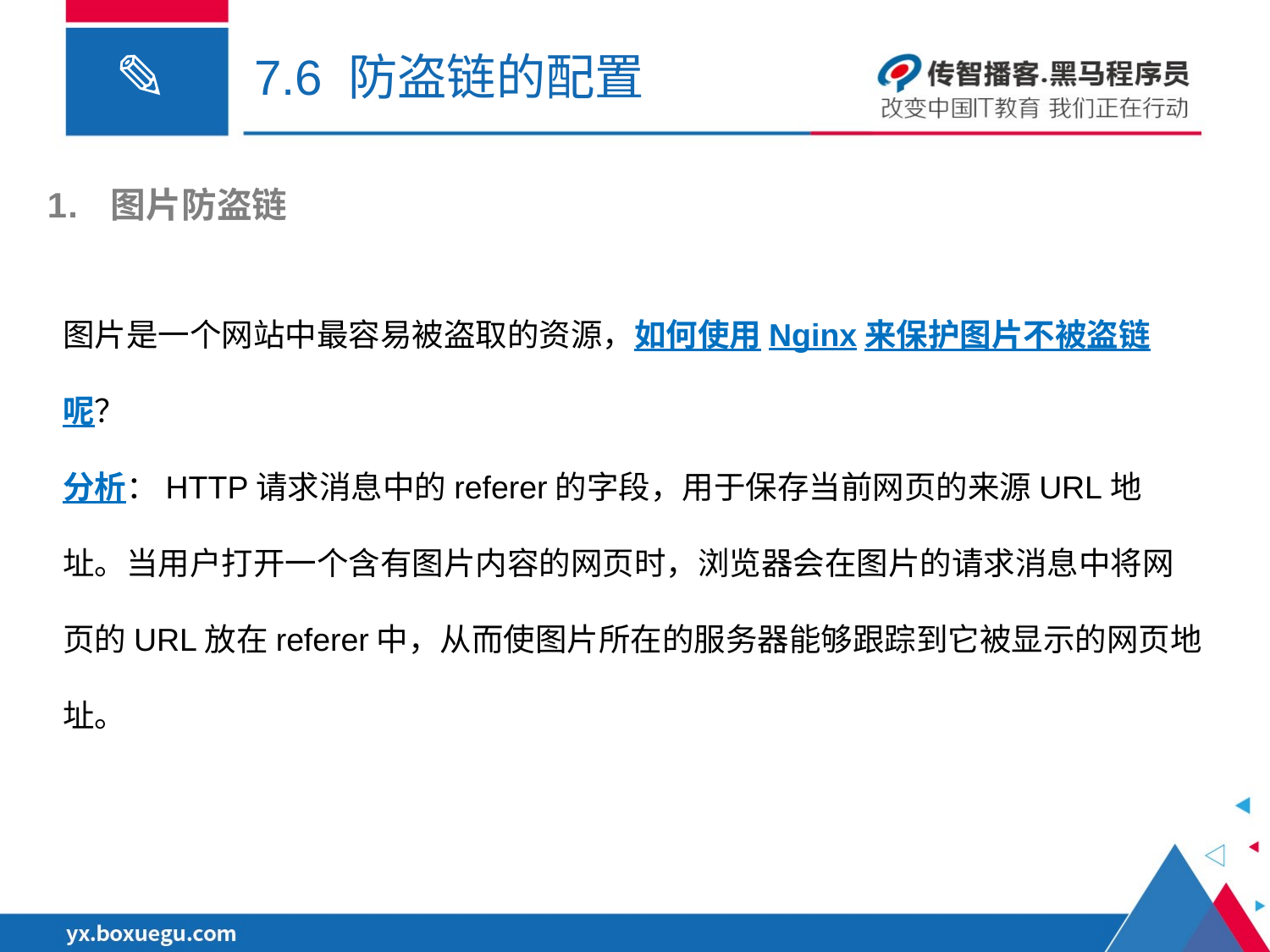

# 7.6 防盗链的配置
图片防盗链
图片是一个网站中最容易被盗取的资源，如何使用Nginx来保护图片不被盗链呢？
分析：HTTP请求消息中的referer的字段，用于保存当前网页的来源URL地址。当用户打开一个含有图片内容的网页时，浏览器会在图片的请求消息中将网页的URL放在referer中，从而使图片所在的服务器能够跟踪到它被显示的网页地址。